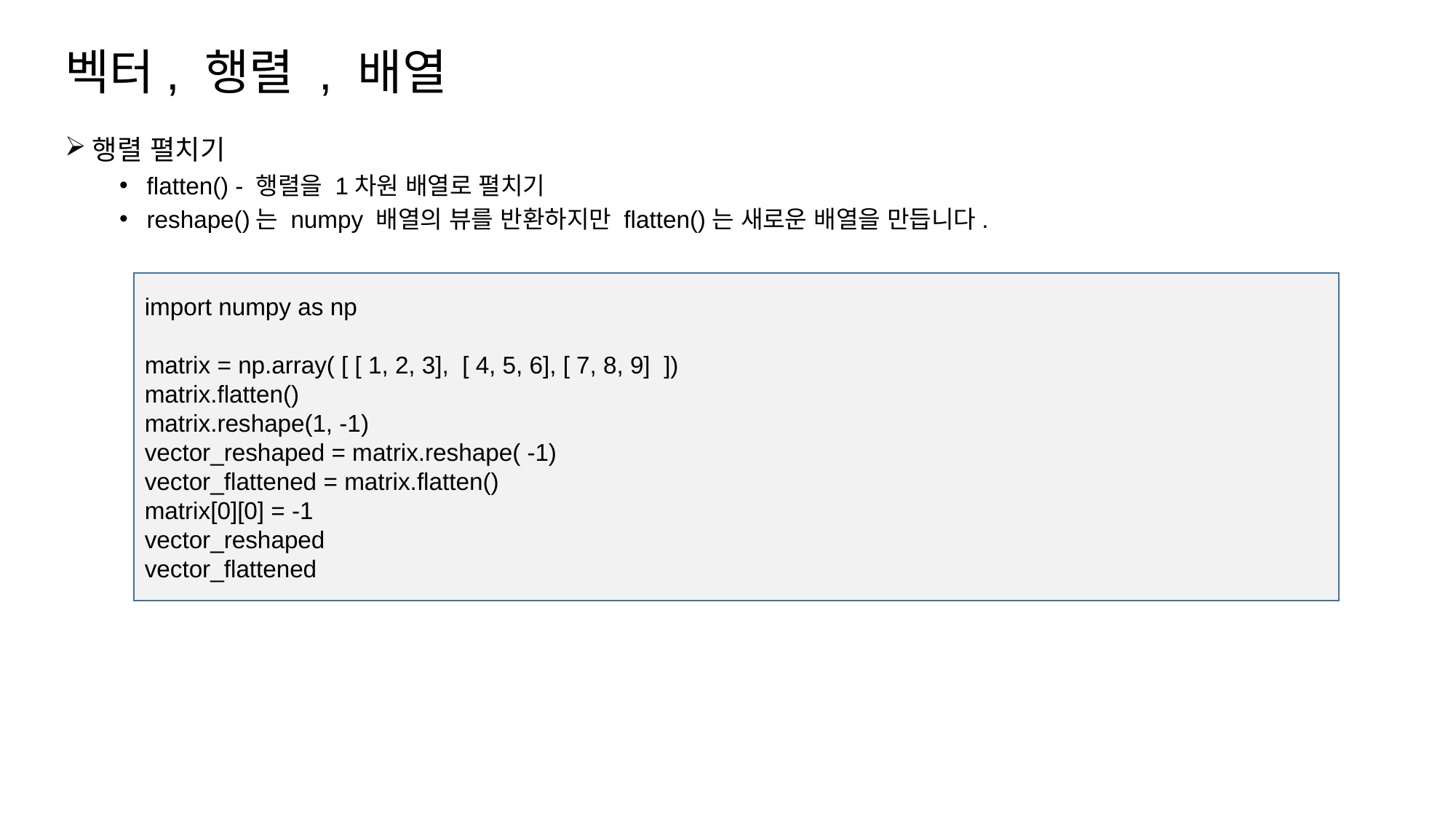

# 벡터, 행렬 , 배열
행렬 펼치기
flatten() - 행렬을 1차원 배열로 펼치기
reshape()는 numpy 배열의 뷰를 반환하지만 flatten()는 새로운 배열을 만듭니다.
import numpy as np

matrix = np.array( [ [ 1, 2, 3],  [ 4, 5, 6], [ 7, 8, 9]  ])
matrix.flatten()
matrix.reshape(1, -1)
vector_reshaped = matrix.reshape( -1)
vector_flattened = matrix.flatten()
matrix[0][0] = -1
vector_reshaped
vector_flattened